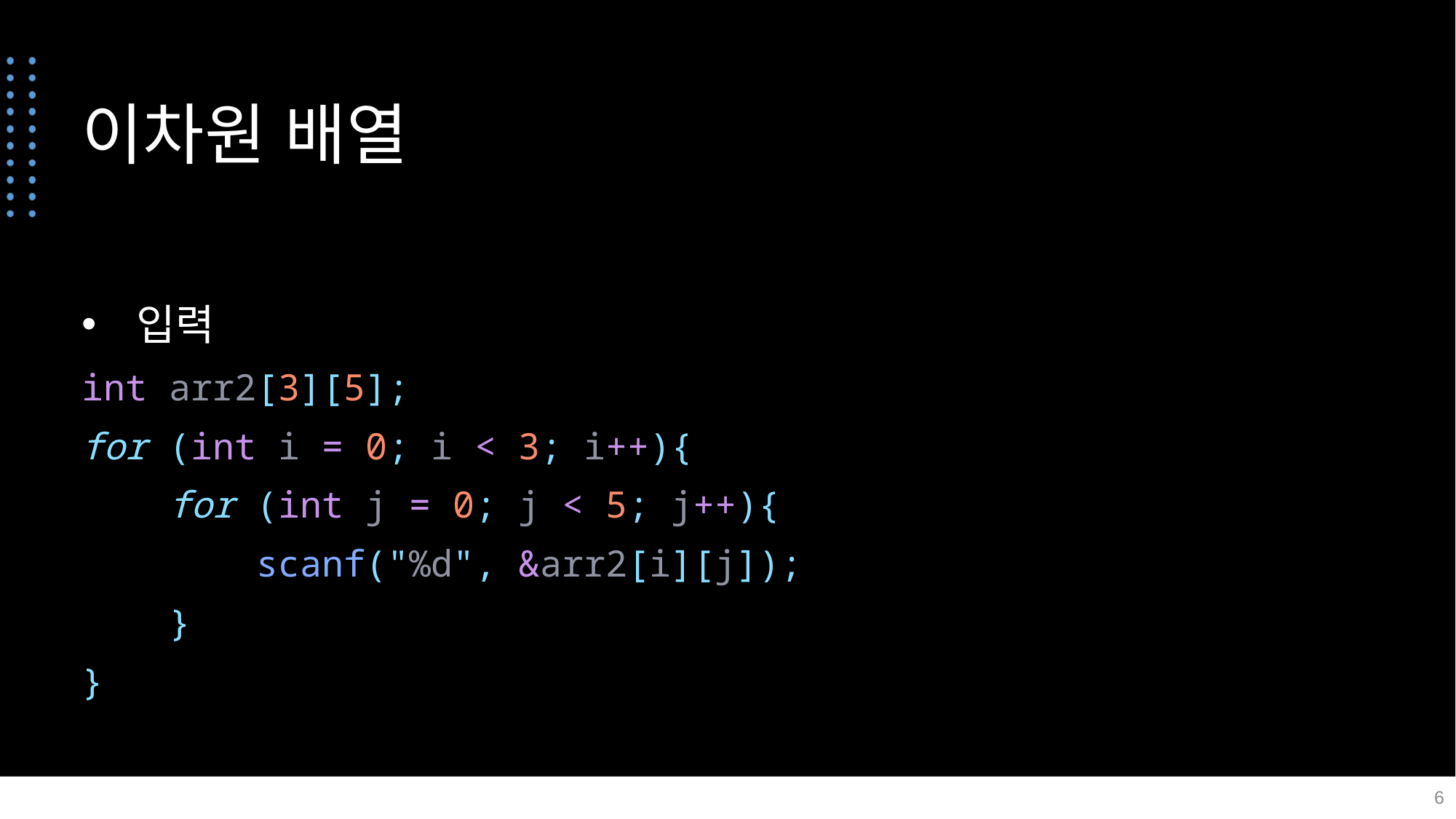

# 이차원 배열
입력
int arr2[3][5];
for (int i = 0; i < 3; i++){
    for (int j = 0; j < 5; j++){
        scanf("%d", &arr2[i][j]);
    }
}
6